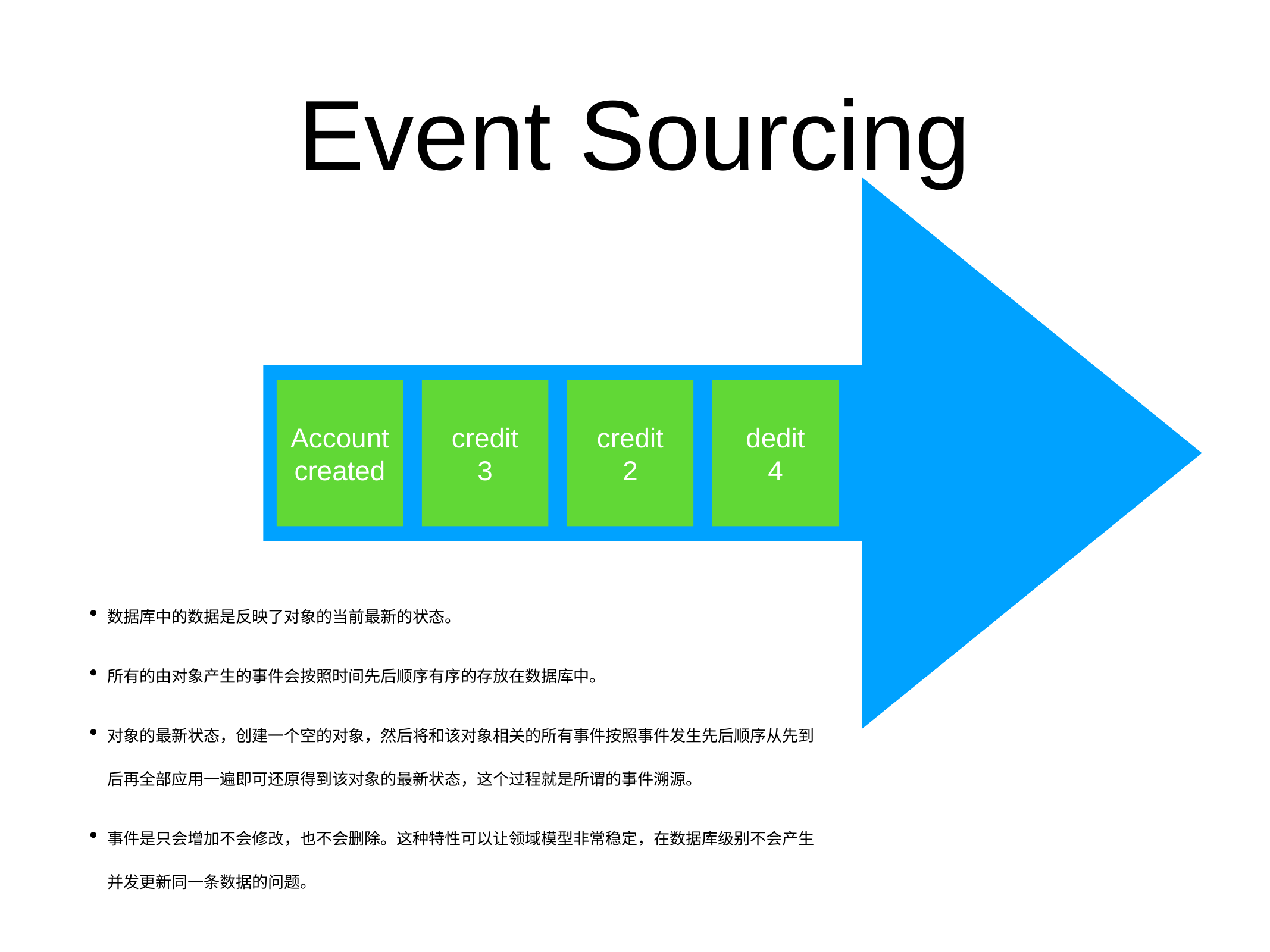

# Event Sourcing

Account created
credit
3
credit
2
dedit
4
数据库中的数据是反映了对象的当前最新的状态。
所有的由对象产生的事件会按照时间先后顺序有序的存放在数据库中。
对象的最新状态，创建一个空的对象，然后将和该对象相关的所有事件按照事件发生先后顺序从先到后再全部应用一遍即可还原得到该对象的最新状态，这个过程就是所谓的事件溯源。
事件是只会增加不会修改，也不会删除。这种特性可以让领域模型非常稳定，在数据库级别不会产生并发更新同一条数据的问题。